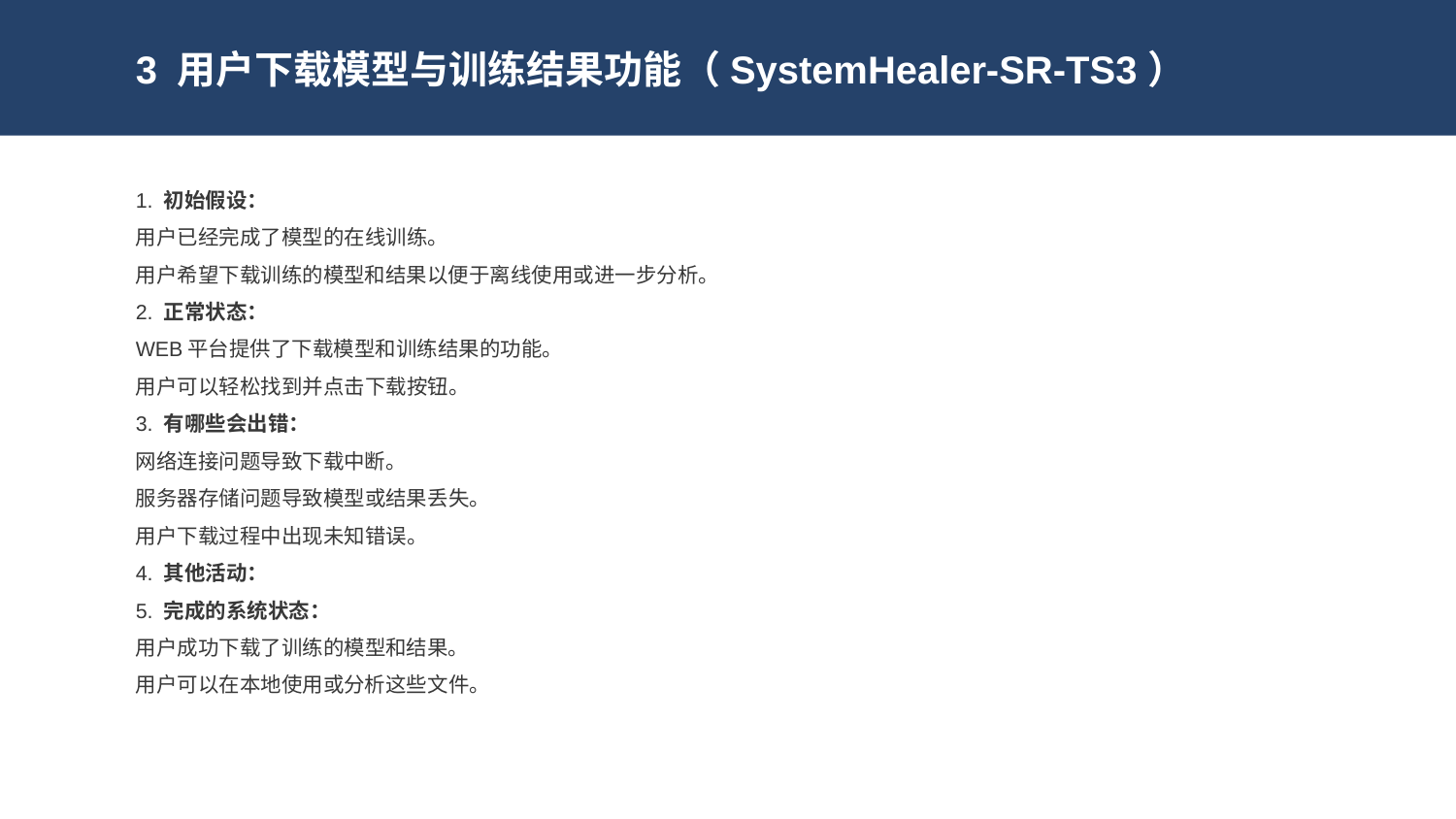

3 用户下载模型与训练结果功能（SystemHealer-SR-TS3）
1. 初始假设：
用户已经完成了模型的在线训练。
用户希望下载训练的模型和结果以便于离线使用或进一步分析。
2. 正常状态：
WEB平台提供了下载模型和训练结果的功能。
用户可以轻松找到并点击下载按钮。
3. 有哪些会出错：
网络连接问题导致下载中断。
服务器存储问题导致模型或结果丢失。
用户下载过程中出现未知错误。
4. 其他活动：
5. 完成的系统状态：
用户成功下载了训练的模型和结果。
用户可以在本地使用或分析这些文件。